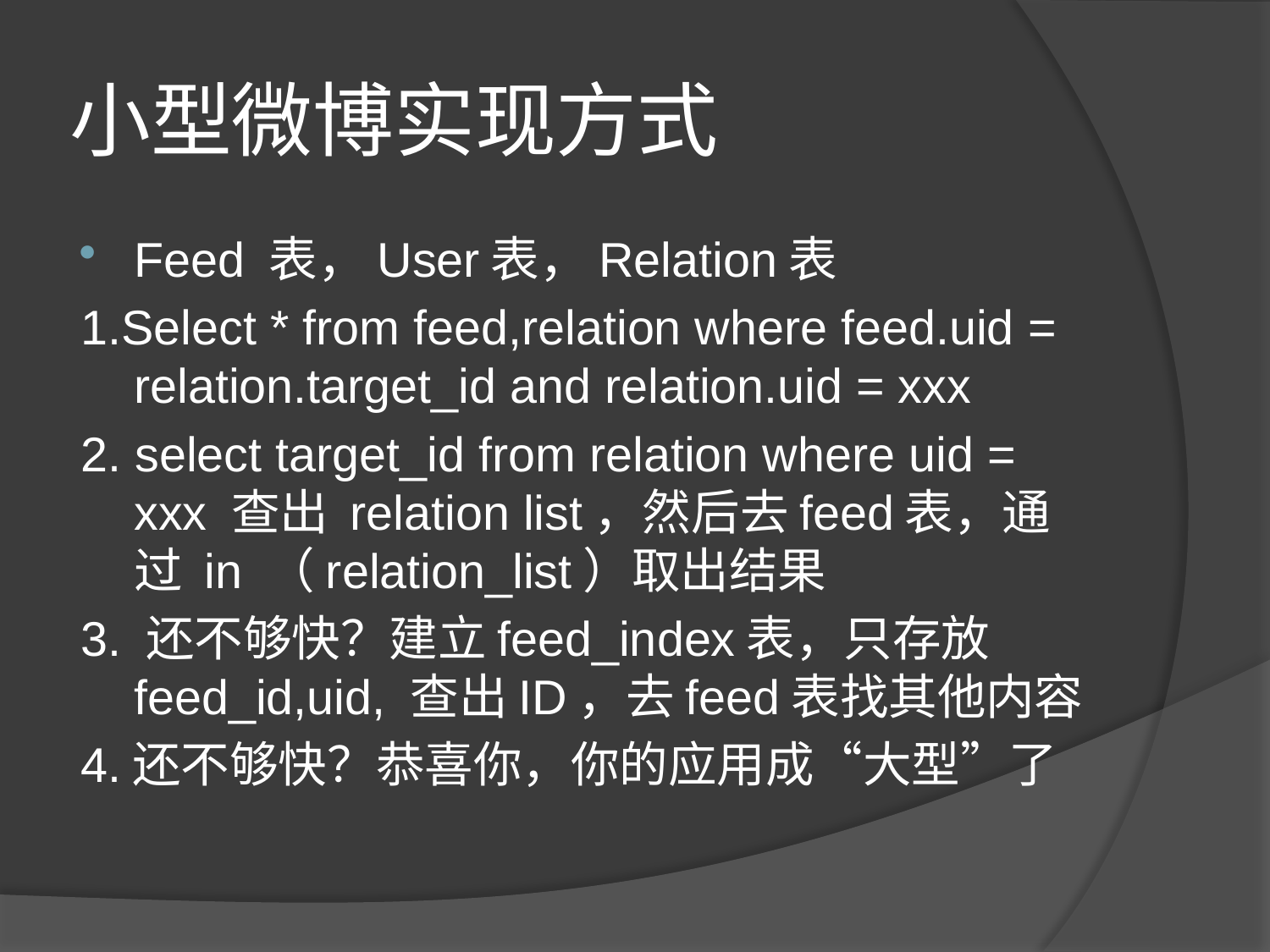

# 小型微博实现方式
Feed 表，User表，Relation表
1.Select * from feed,relation where feed.uid = relation.target_id and relation.uid = xxx
2. select target_id from relation where uid = xxx 查出 relation list，然后去feed表，通过 in （relation_list）取出结果
3. 还不够快？建立feed_index表，只存放feed_id,uid, 查出ID，去feed表找其他内容
4.还不够快？恭喜你，你的应用成“大型”了